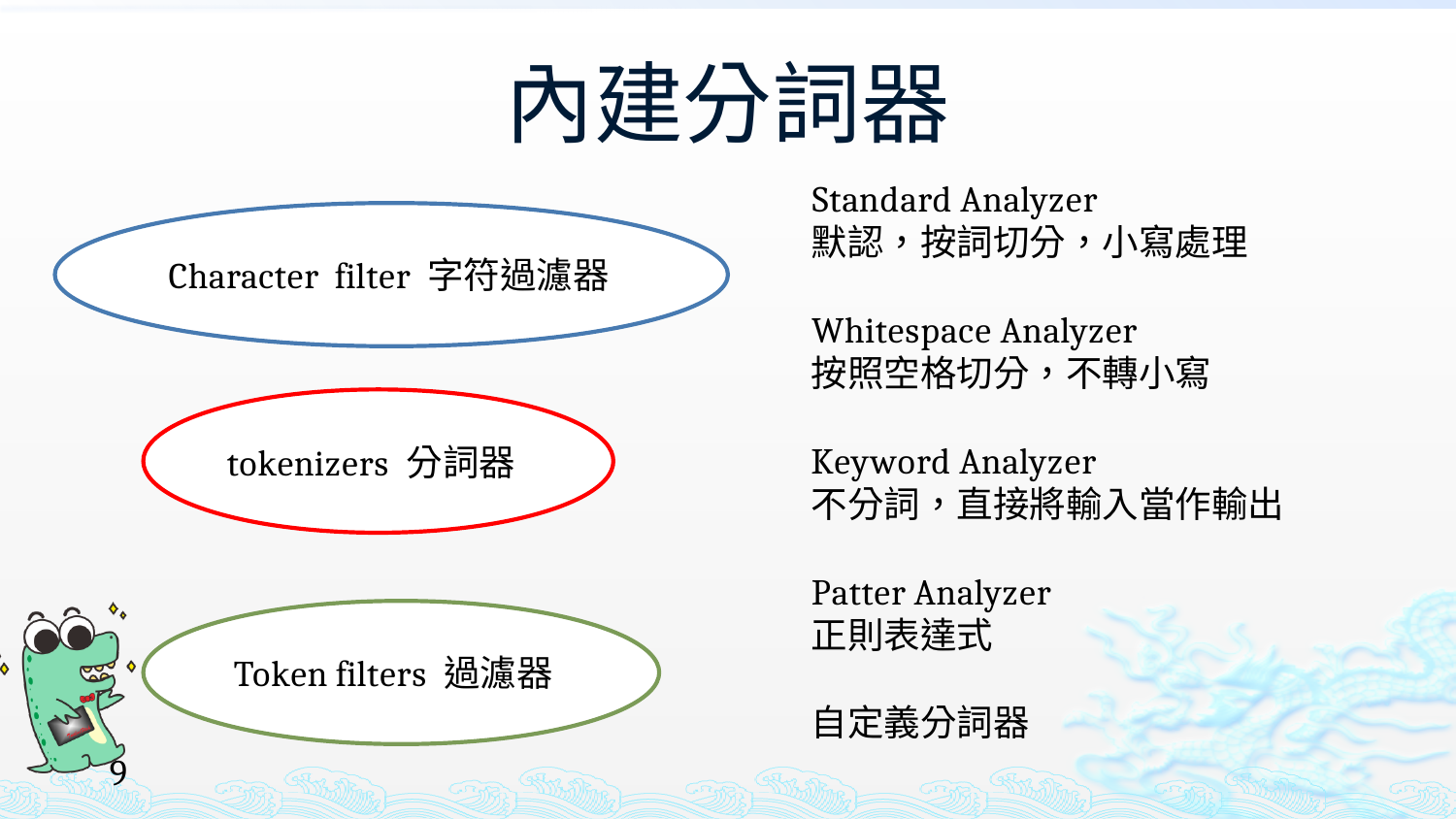

# 內建分詞器
Standard Analyzer
默認，按詞切分，小寫處理

Whitespace Analyzer
按照空格切分，不轉小寫

Keyword Analyzer
不分詞，直接將輸入當作輸出

Patter Analyzer
正則表達式

自定義分詞器

Character  filter 字符過濾器
tokenizers 分詞器
Token filters 過濾器
9